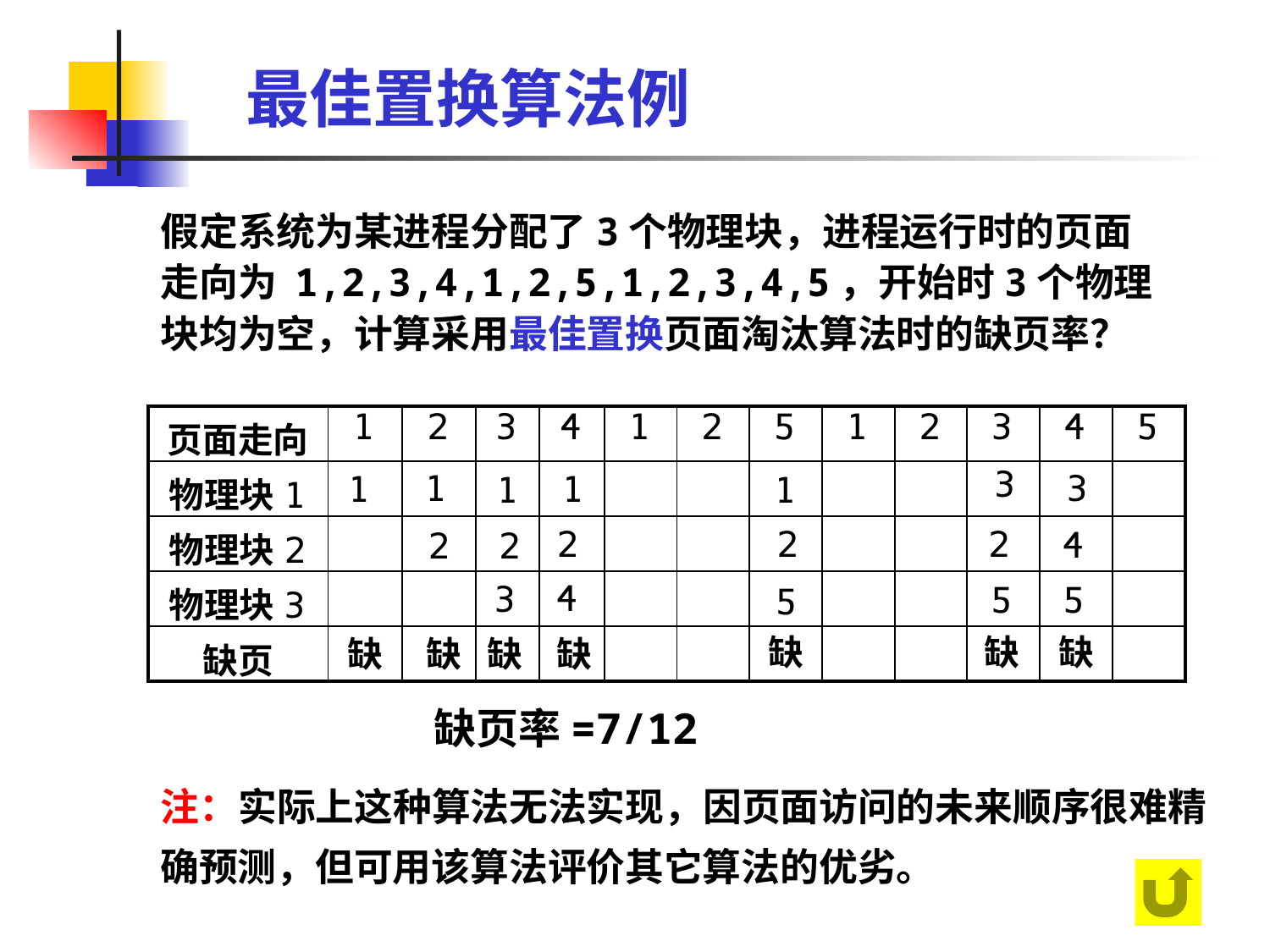

# 最佳置换算法例
假定系统为某进程分配了3个物理块，进程运行时的页面走向为 1,2,3,4,1,2,5,1,2,3,4,5，开始时3个物理块均为空，计算采用最佳置换页面淘汰算法时的缺页率？
| 页面走向 | 1 | 2 | 3 | 4 | 1 | 2 | 5 | 1 | 2 | 3 | 4 | 5 |
| --- | --- | --- | --- | --- | --- | --- | --- | --- | --- | --- | --- | --- |
| 物理块1 |  |  |  |  |  |  |  |  |  |  |  |  |
| 物理块2 |  |  |  |  |  |  |  |  |  |  |  |  |
| 物理块3 |  |  |  |  |  |  |  |  |  |  |  |  |
| 缺页 |  |  |  |  |  |  |  |  |  |  |  |  |
3
1
3
1
1
1
1
2
2
2
4
2
2
4
3
5
5
5
缺
缺
缺
缺
缺
缺
缺
缺页率=7/12
注：实际上这种算法无法实现，因页面访问的未来顺序很难精确预测，但可用该算法评价其它算法的优劣。